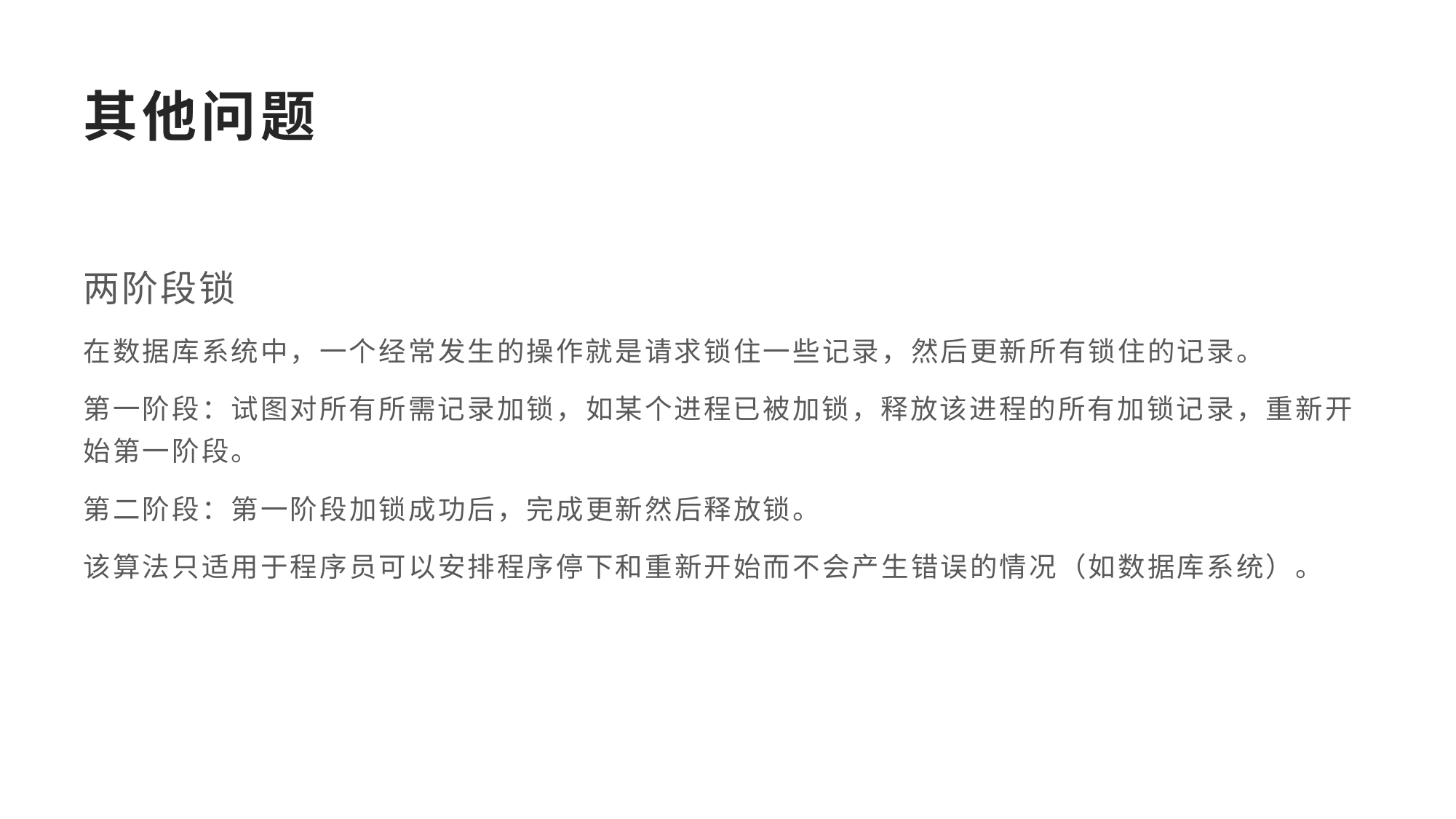

# 其他问题
两阶段锁
在数据库系统中，一个经常发生的操作就是请求锁住一些记录，然后更新所有锁住的记录。
第一阶段：试图对所有所需记录加锁，如某个进程已被加锁，释放该进程的所有加锁记录，重新开始第一阶段。
第二阶段：第一阶段加锁成功后，完成更新然后释放锁。
该算法只适用于程序员可以安排程序停下和重新开始而不会产生错误的情况（如数据库系统）。